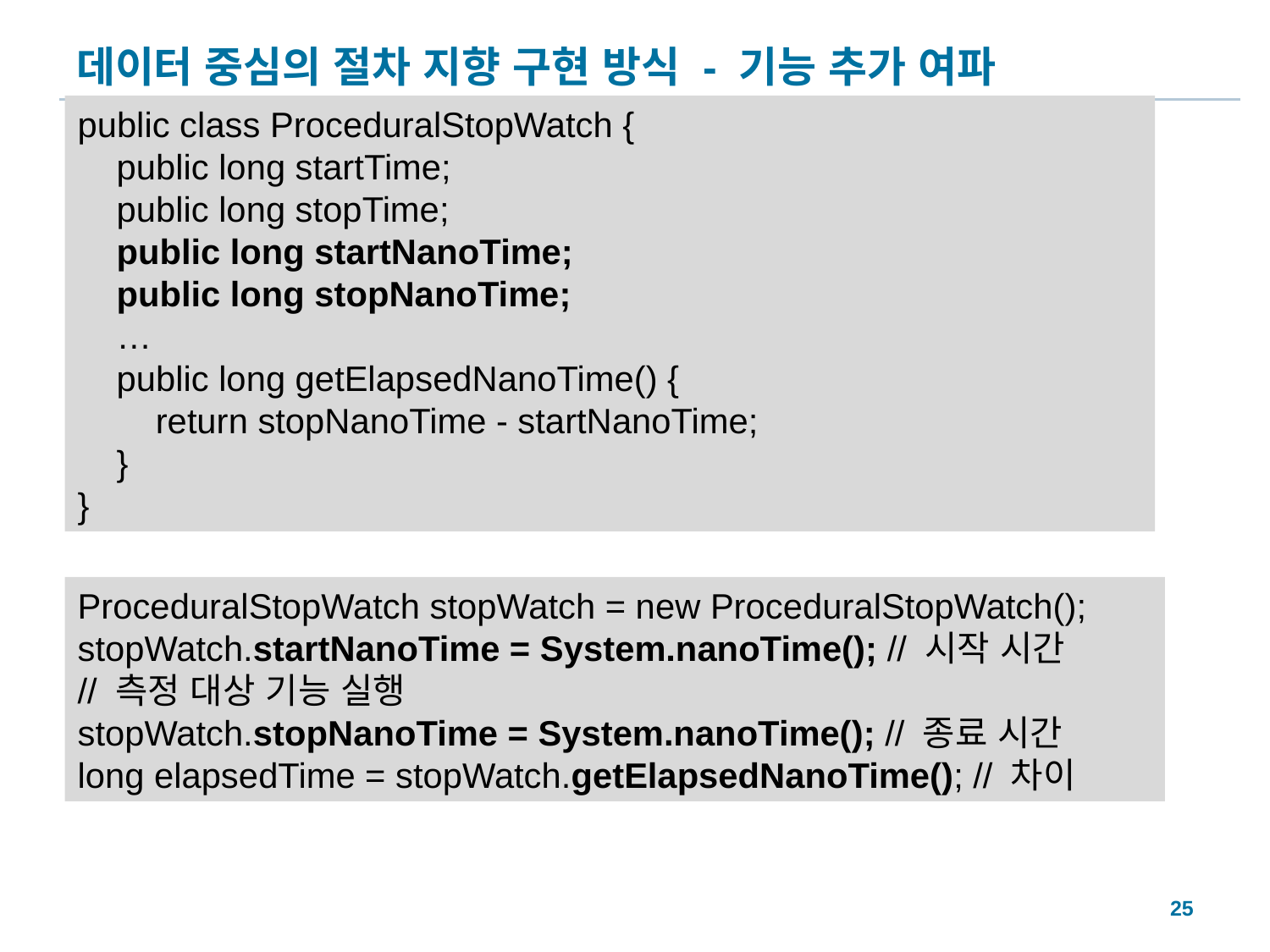

# 데이터 중심의 절차 지향 구현 방식 - 기능 추가 여파
public class ProceduralStopWatch {
    public long startTime;
    public long stopTime;
    public long startNanoTime;
    public long stopNanoTime;
    …
    public long getElapsedNanoTime() {
        return stopNanoTime - startNanoTime;
    }
}
ProceduralStopWatch stopWatch = new ProceduralStopWatch();
stopWatch.startNanoTime = System.nanoTime(); // 시작 시간
// 측정 대상 기능 실행
stopWatch.stopNanoTime = System.nanoTime(); // 종료 시간
long elapsedTime = stopWatch.getElapsedNanoTime(); // 차이
25